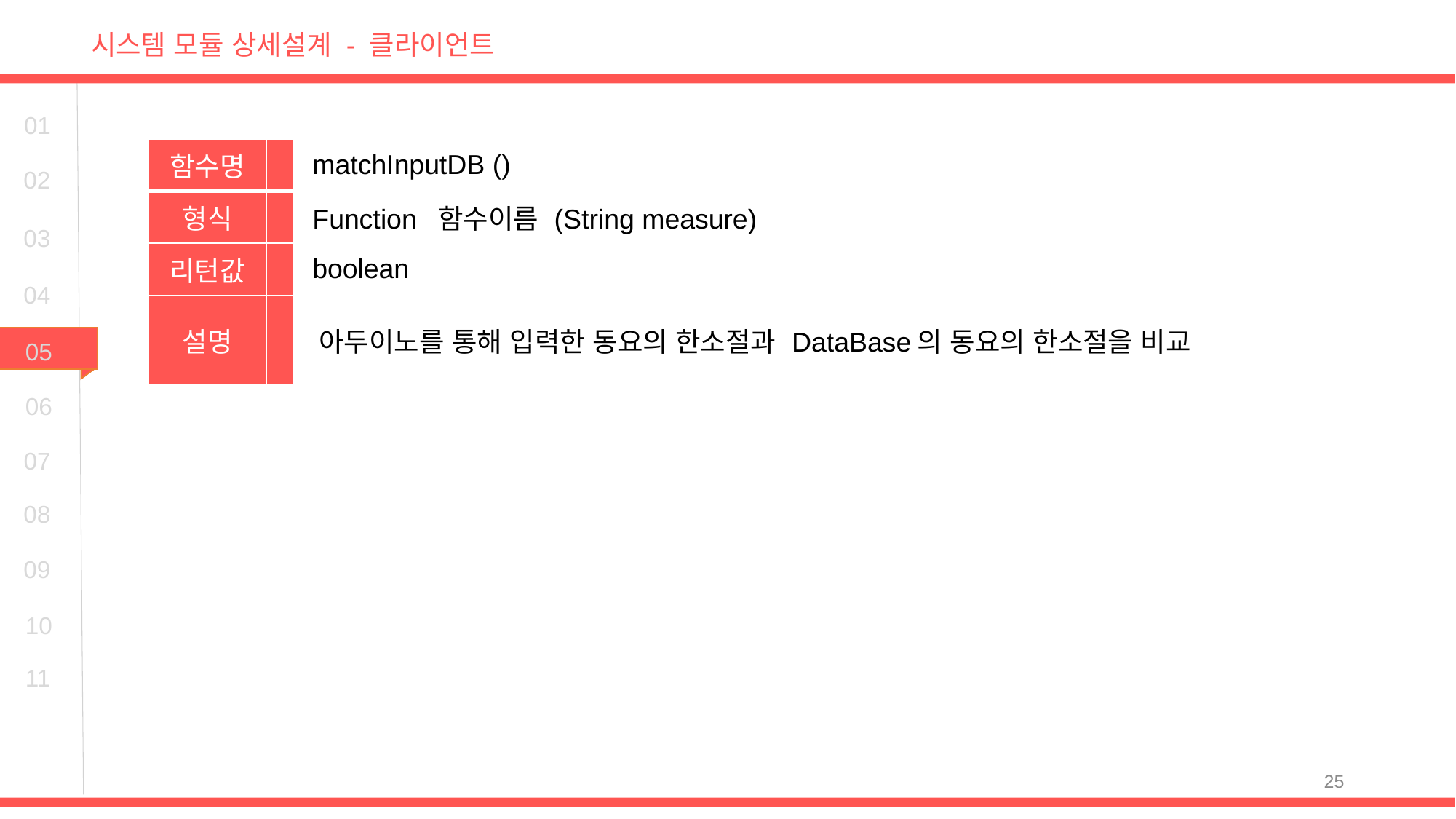

시스템 모듈 상세설계 - 클라이언트

01
| 함수명 |  | matchInputDB () |
| --- | --- | --- |
| 형식 |  | Function 함수이름 (String measure) |
| 리턴값 |  | boolean |
| 설명 |  | 아두이노를 통해 입력한 동요의 한소절과 DataBase의 동요의 한소절을 비교 |
02
03
04

05
06
07
08
09
10
11
25